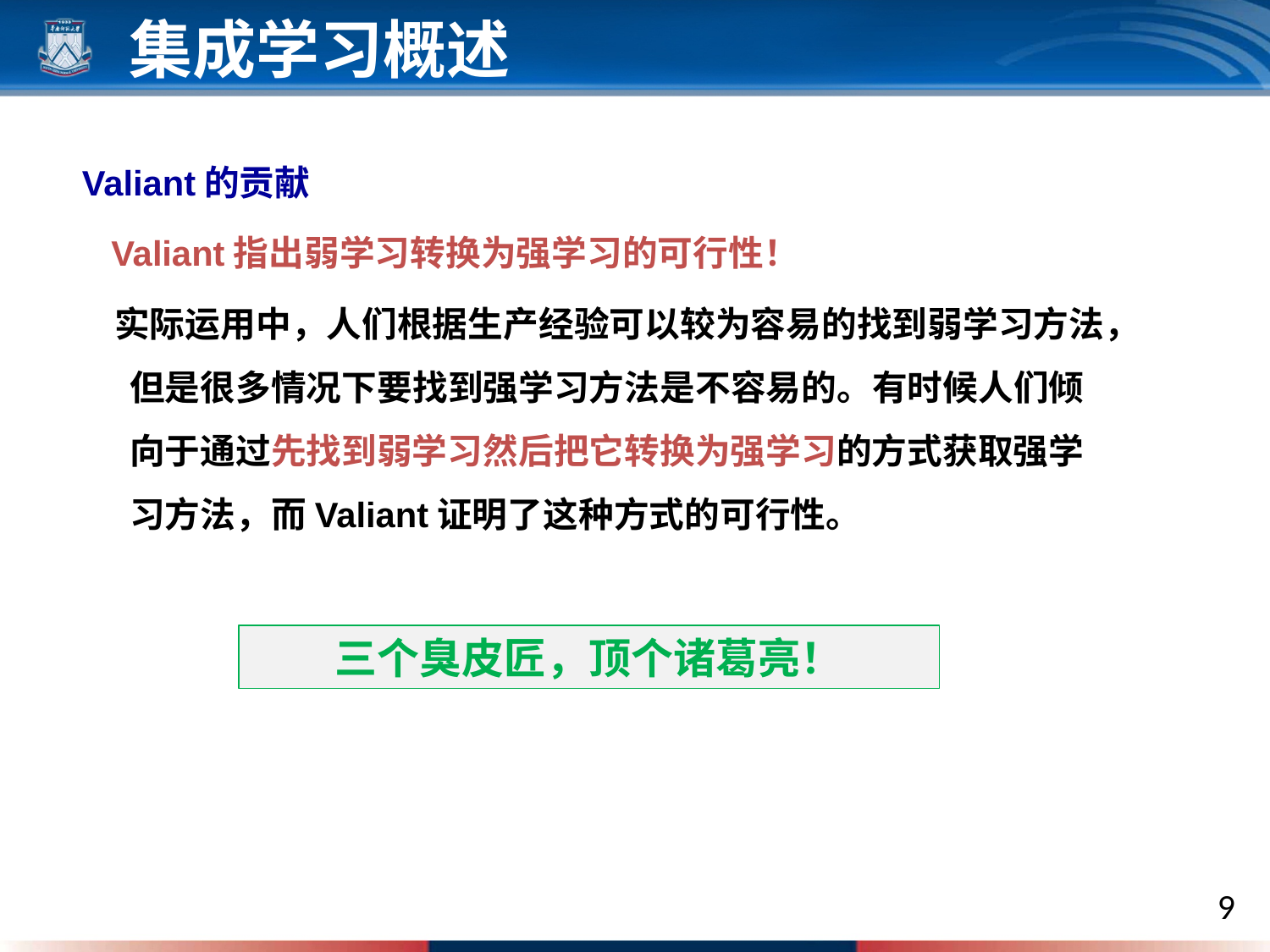

集成学习概述
Valiant的贡献
   Valiant指出弱学习转换为强学习的可行性！
   实际运用中，人们根据生产经验可以较为容易的找到弱学习方法，但是很多情况下要找到强学习方法是不容易的。有时候人们倾向于通过先找到弱学习然后把它转换为强学习的方式获取强学习方法，而Valiant证明了这种方式的可行性。
三个臭皮匠，顶个诸葛亮！